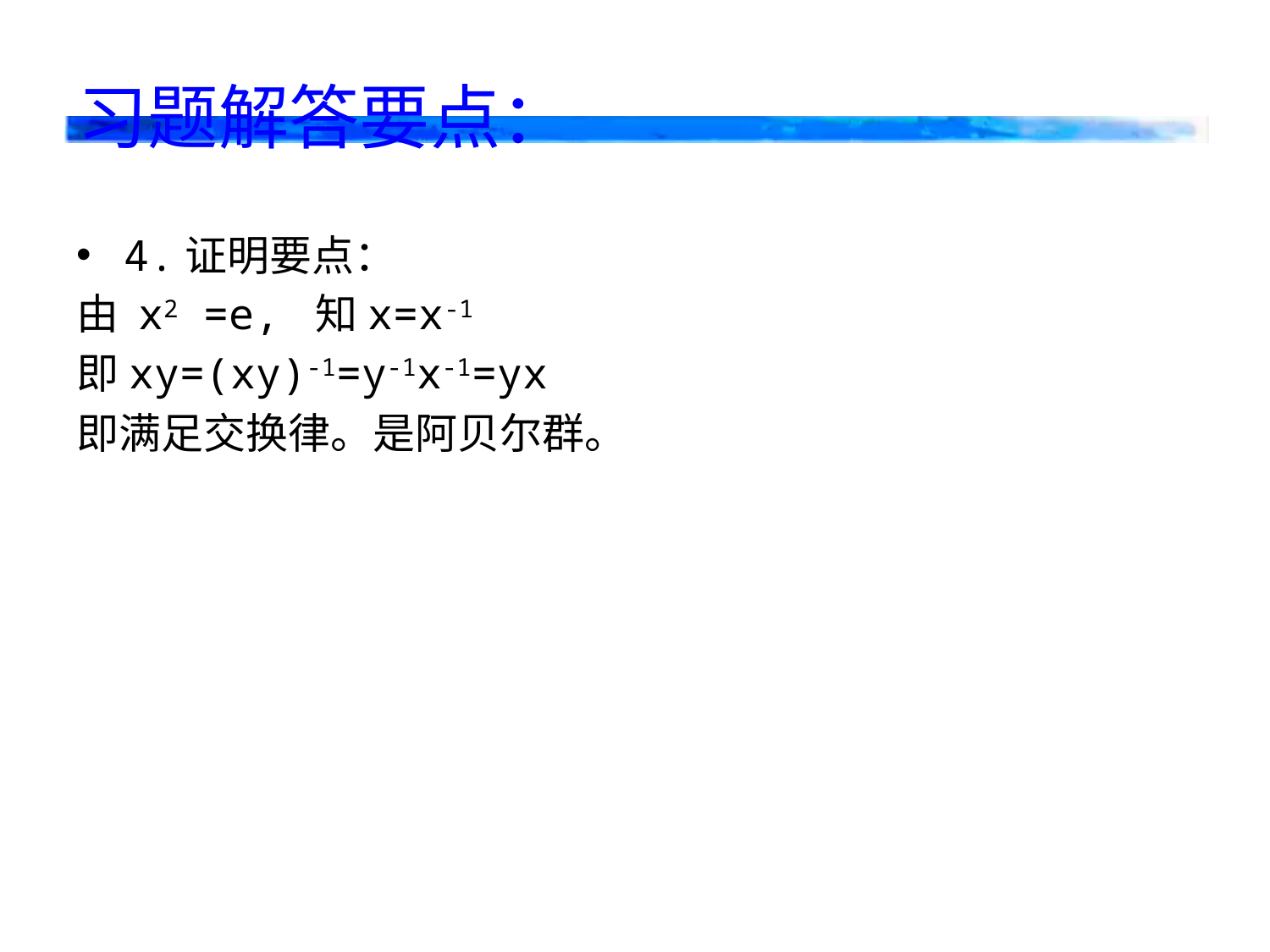

4.证明要点：
由 x2 =e, 知x=x-1
即xy=(xy)-1=y-1x-1=yx
即满足交换律。是阿贝尔群。

习题解答要点：